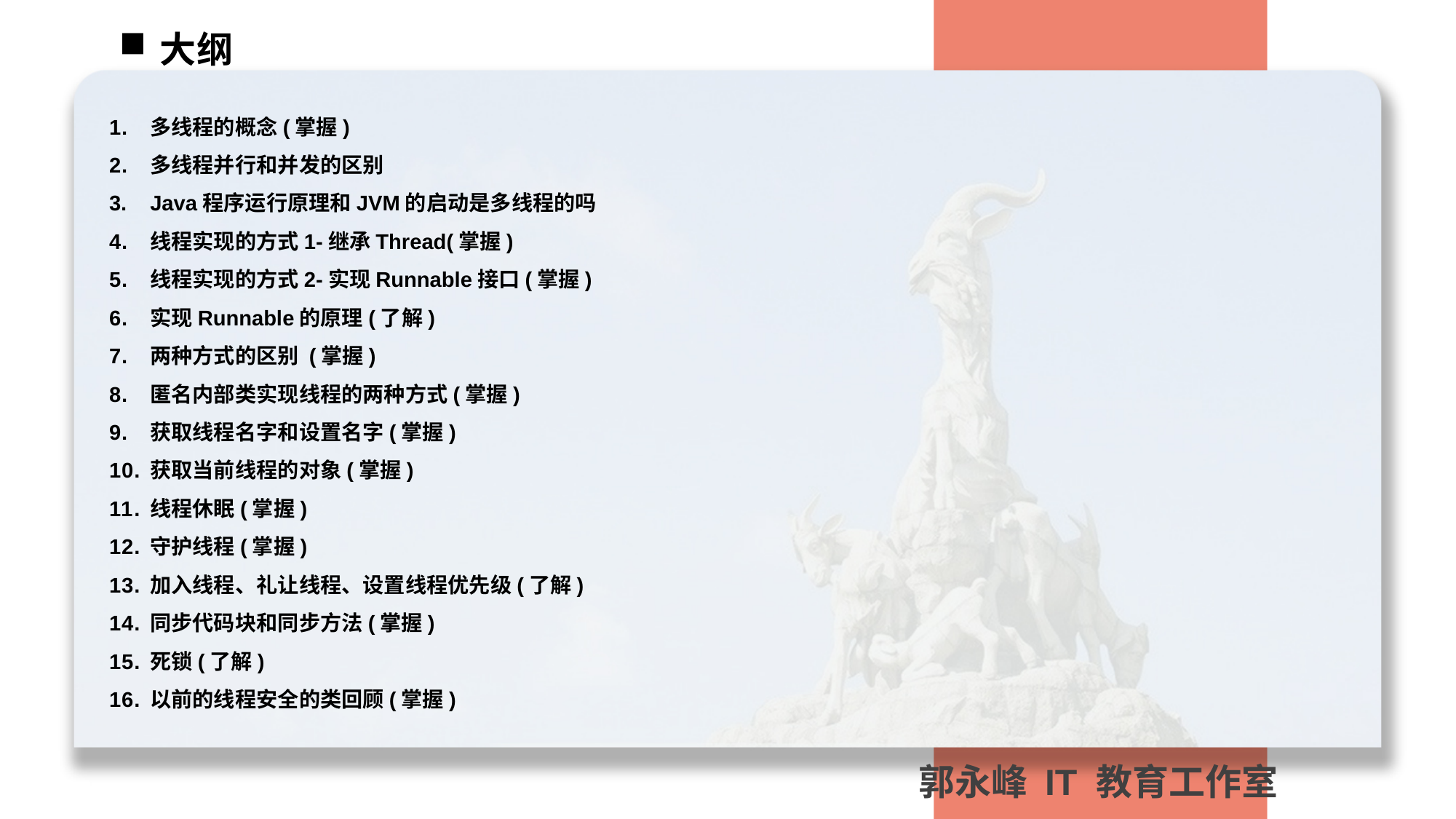

大纲
多线程的概念(掌握)
多线程并行和并发的区别
Java程序运行原理和JVM的启动是多线程的吗
线程实现的方式1-继承Thread(掌握)
线程实现的方式2-实现Runnable接口(掌握)
实现Runnable的原理(了解)
两种方式的区别 (掌握)
匿名内部类实现线程的两种方式(掌握)
获取线程名字和设置名字(掌握)
获取当前线程的对象(掌握)
线程休眠(掌握)
守护线程(掌握)
加入线程、礼让线程、设置线程优先级(了解)
同步代码块和同步方法(掌握)
死锁(了解)
以前的线程安全的类回顾(掌握)